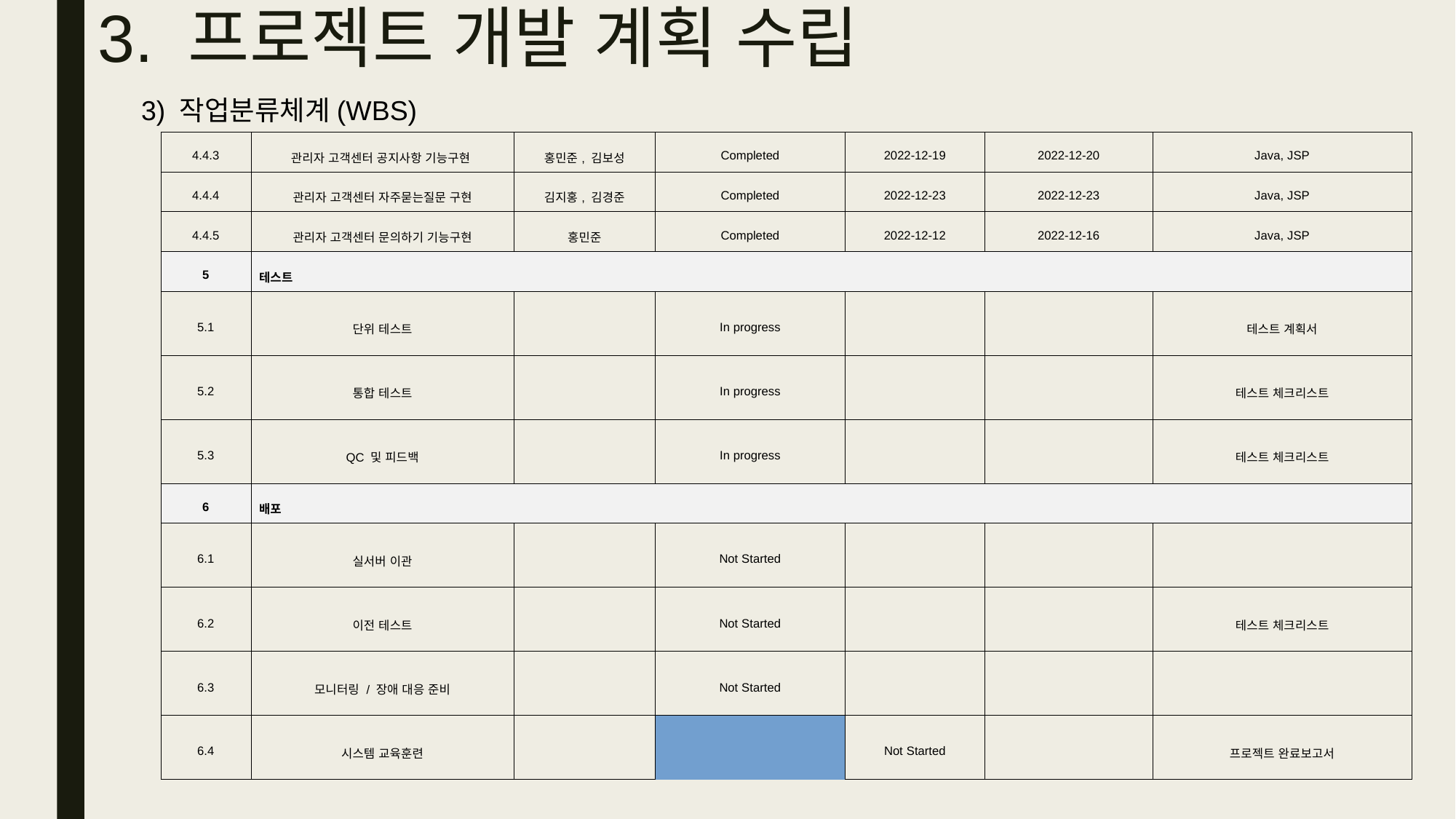

# 3. 프로젝트 개발 계획 수립
3) 작업분류체계(WBS)
| 4.4.3 | 관리자 고객센터 공지사항 기능구현 | 홍민준, 김보성 |  | Completed | 2022-12-19 | 2022-12-20 | Java, JSP |
| --- | --- | --- | --- | --- | --- | --- | --- |
| 4.4.4 | 관리자 고객센터 자주묻는질문 구현 | 김지홍, 김경준 |  | Completed | 2022-12-23 | 2022-12-23 | Java, JSP |
| 4.4.5 | 관리자 고객센터 문의하기 기능구현 | 홍민준 |  | Completed | 2022-12-12 | 2022-12-16 | Java, JSP |
| 5 | 테스트 |  |  |  |  |  |  |
| 5.1 | 단위 테스트 |  |  | In progress |  |  | 테스트 계획서 |
| 5.2 | 통합 테스트 |  |  | In progress |  |  | 테스트 체크리스트 |
| 5.3 | QC 및 피드백 |  |  | In progress |  |  | 테스트 체크리스트 |
| 6 | 배포 |  |  |  |  |  |  |
| 6.1 | 실서버 이관 |  |  | Not Started |  |  |  |
| 6.2 | 이전 테스트 |  |  | Not Started |  |  | 테스트 체크리스트 |
| 6.3 | 모니터링 / 장애 대응 준비 |  |  | Not Started |  |  |  |
| 6.4 | 시스템 교육훈련 |  |  | Not Started |  |  | 프로젝트 완료보고서 |